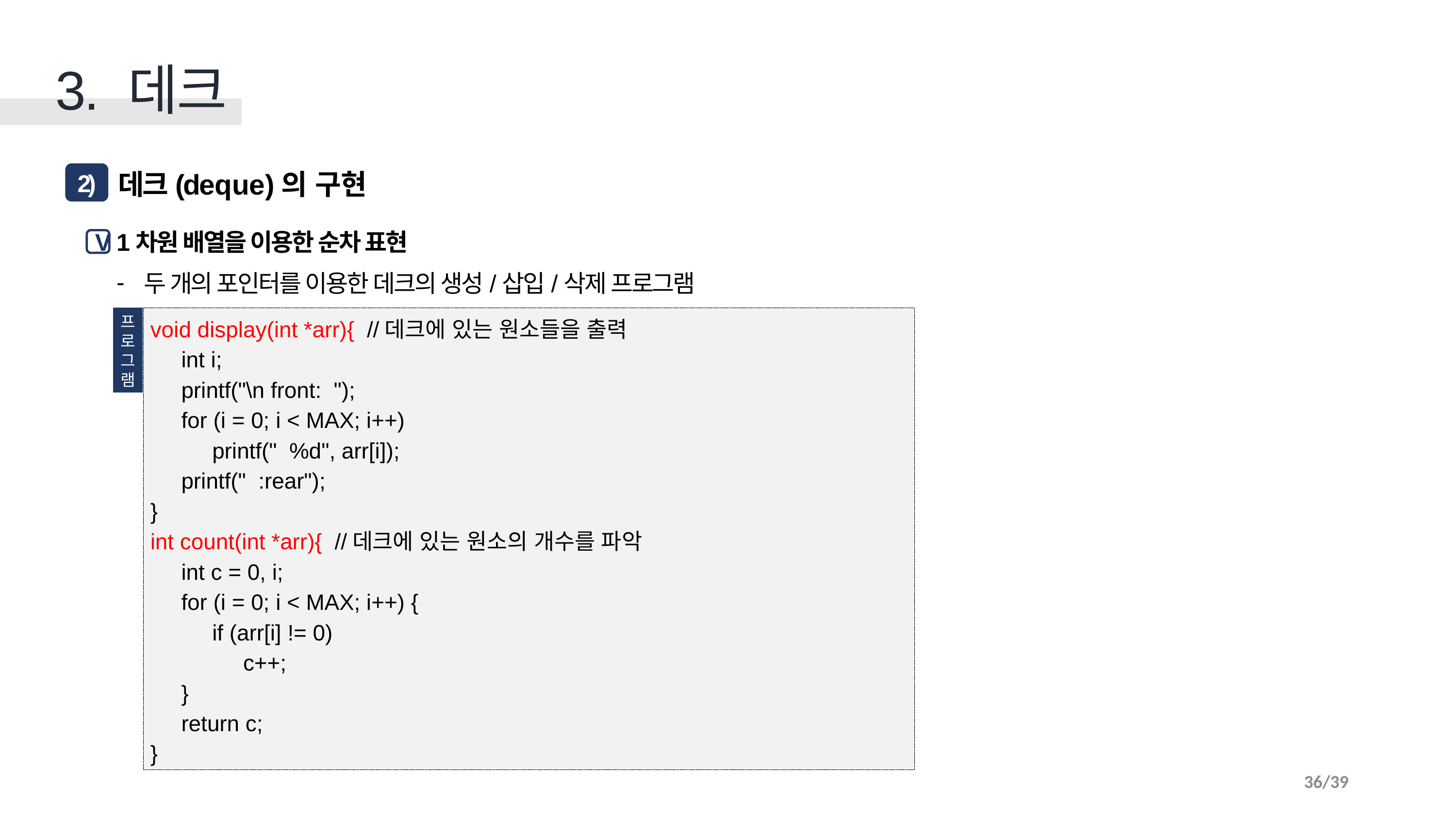

3. 데크

 데크(deque)의 구현
2)
1차원 배열을 이용한 순차 표현

두 개의 포인터를 이용한 데크의 생성/삽입/삭제 프로그램
V
프
로
그
램
void display(int *arr){  //데크에 있는 원소들을 출력
     int i;
     printf("\n front:  ");
     for (i = 0; i < MAX; i++)
          printf("  %d", arr[i]);
     printf("  :rear");
}
int count(int *arr){  //데크에 있는 원소의 개수를 파악
     int c = 0, i;
     for (i = 0; i < MAX; i++) {
          if (arr[i] != 0)
               c++;
     }
     return c;
}
36/39